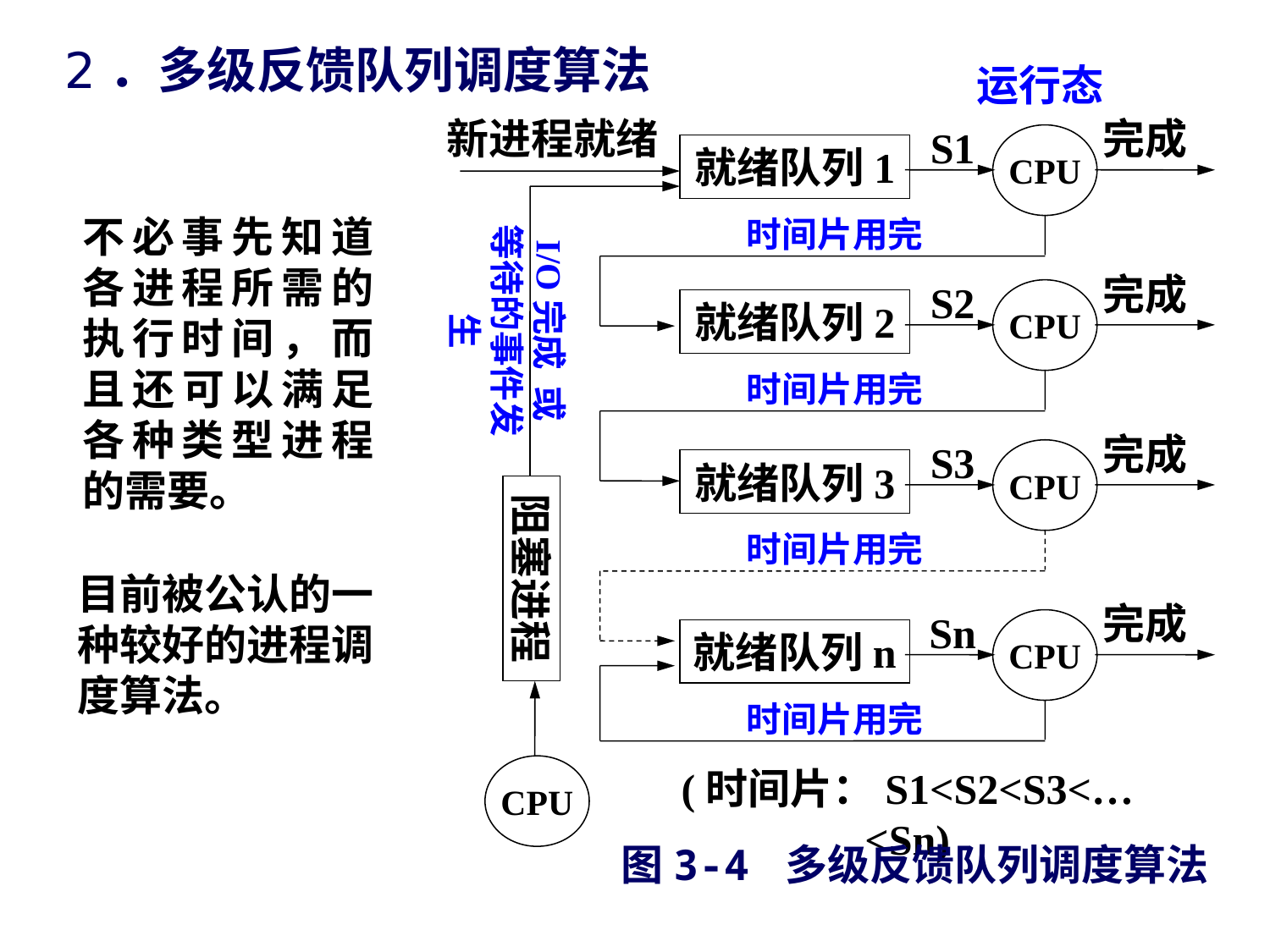

# 2．多级反馈队列调度算法
运行态
新进程就绪
完成
S1
CPU
就绪队列1

I/O完成  或
等待的事件发生
时间片用完

完成
S2
CPU
就绪队列2

时间片用完

完成
S3
CPU
就绪队列3
阻塞进程

时间片用完

完成
Sn
CPU
就绪队列n

时间片用完

CPU
(时间片：S1<S2<S3<…<Sn)
图3-4 多级反馈队列调度算法
不必事先知道各进程所需的执行时间，而且还可以满足各种类型进程的需要。
目前被公认的一种较好的进程调度算法。
39